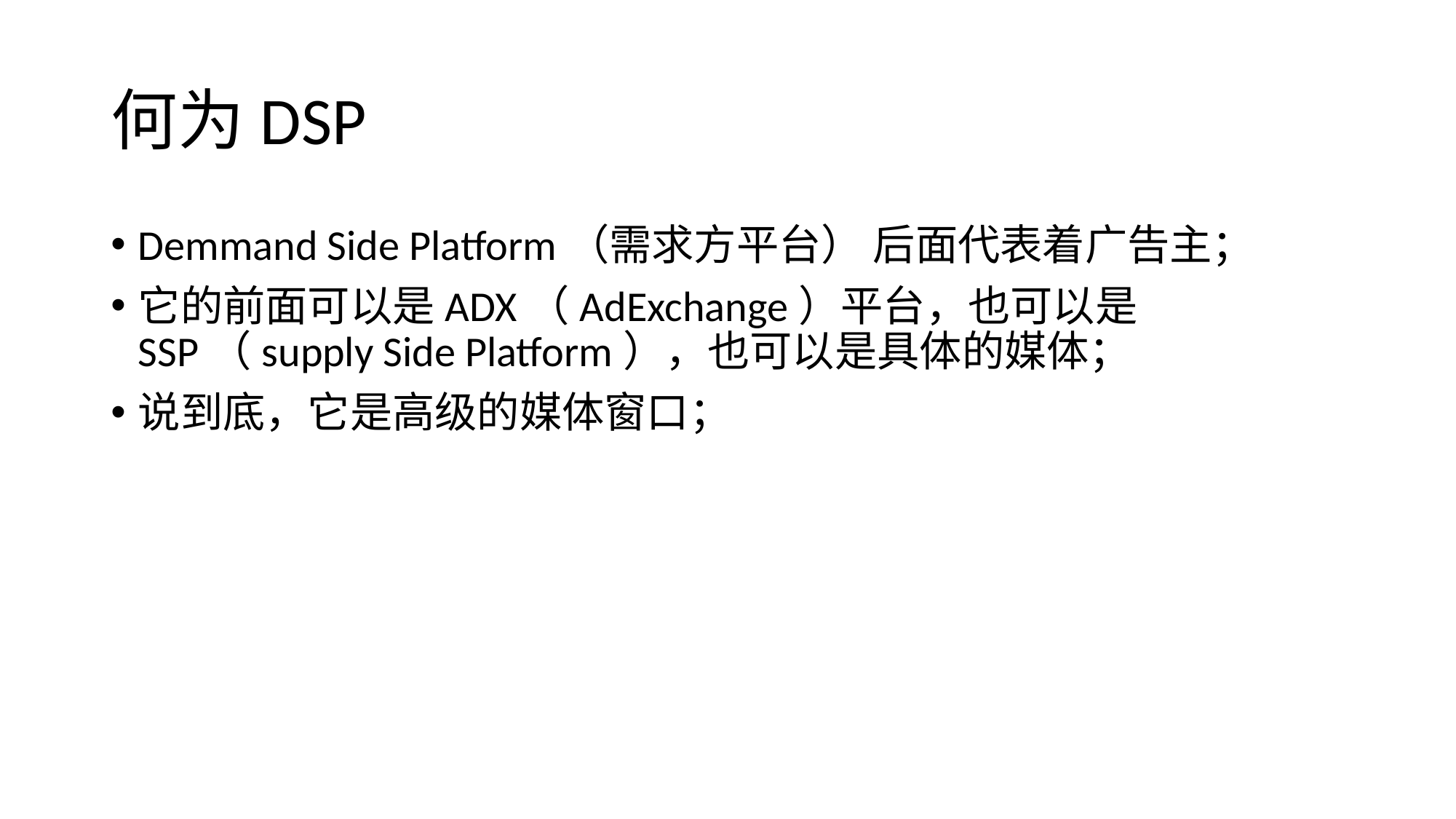

# 何为DSP
Demmand Side Platform（需求方平台） 后面代表着广告主；
它的前面可以是ADX（AdExchange）平台，也可以是SSP（supply Side Platform），也可以是具体的媒体；
说到底，它是高级的媒体窗口；